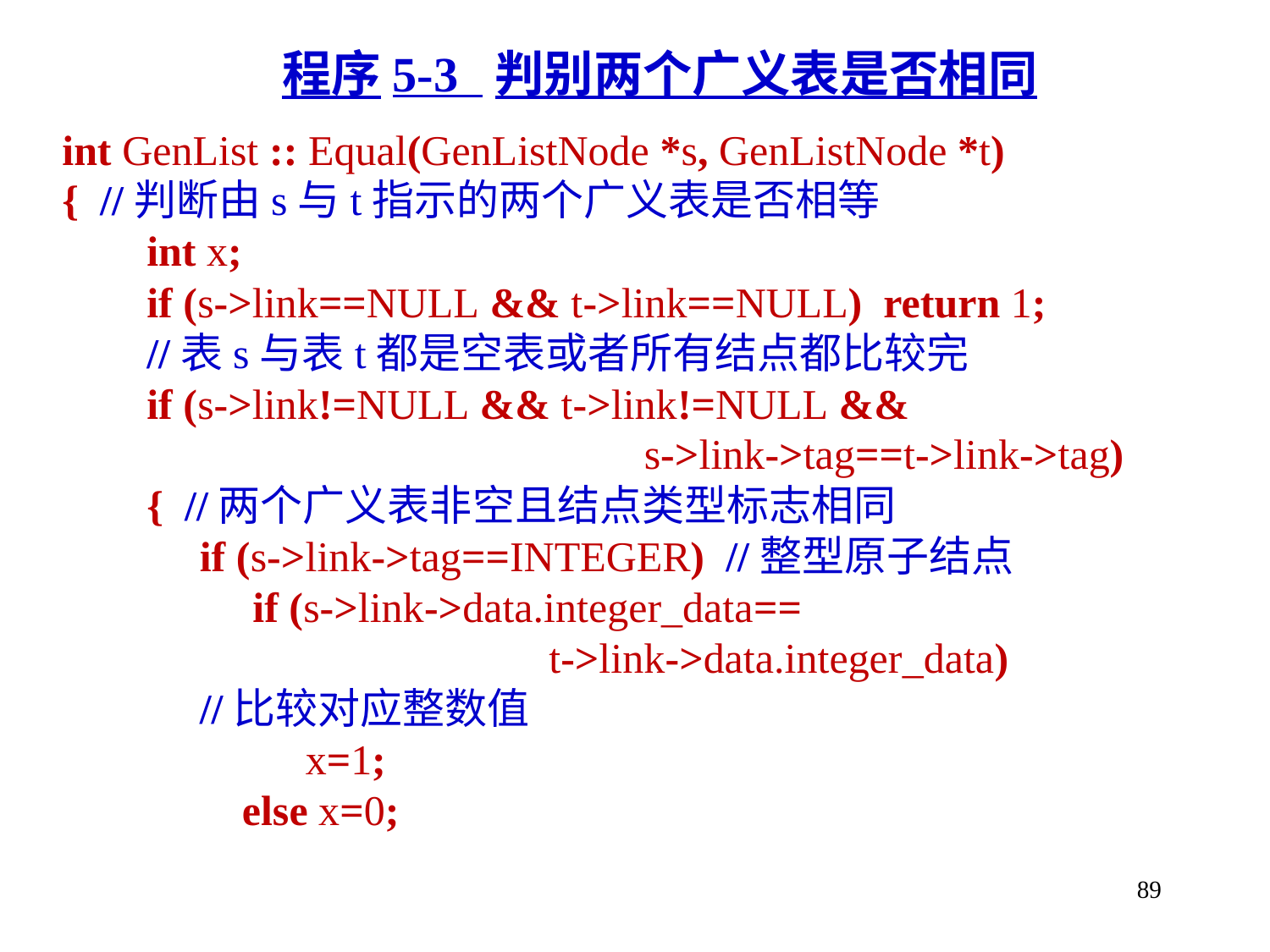

程序5-3  判别两个广义表是否相同
int GenList :: Equal(GenListNode *s, GenListNode *t)
{  //判断由s与t指示的两个广义表是否相等
        int x;
        if (s->link==NULL && t->link==NULL)  return 1;
        //表s与表t都是空表或者所有结点都比较完
        if (s->link!=NULL && t->link!=NULL &&
                                                       s->link->tag==t->link->tag)
        {  //两个广义表非空且结点类型标志相同
	 if (s->link->tag==INTEGER)  //整型原子结点
	      if (s->link->data.integer_data==
                                              t->link->data.integer_data)
             //比较对应整数值
	           x=1;
	     else x=0;
89